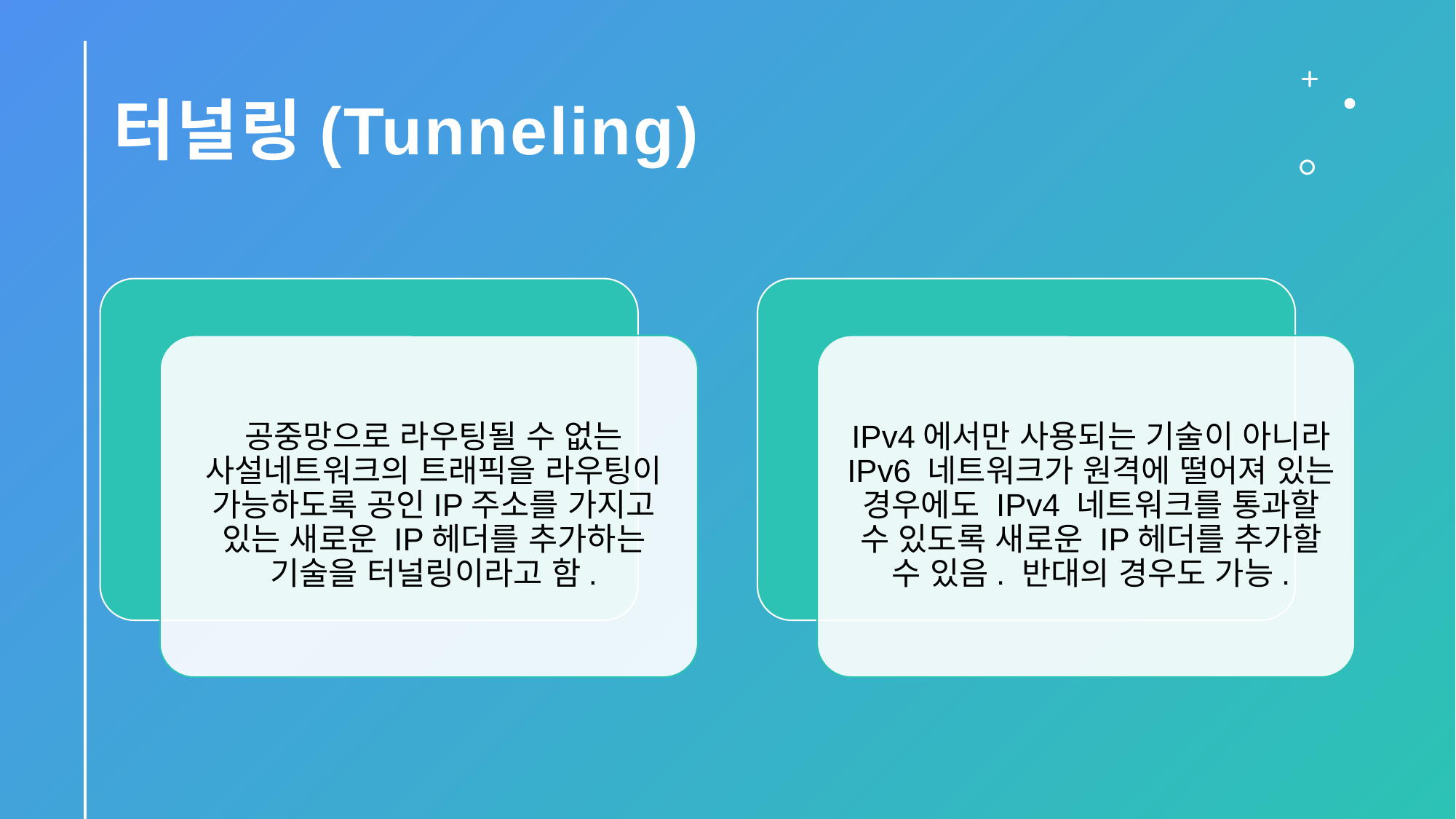

# 터널링(Tunneling)

공중망으로 라우팅될 수 없는 사설네트워크의 트래픽을 라우팅이 가능하도록 공인IP주소를 가지고 있는 새로운 IP헤더를 추가하는 기술을 터널링이라고 함.
IPv4에서만 사용되는 기술이 아니라 IPv6 네트워크가 원격에 떨어져 있는 경우에도 IPv4 네트워크를 통과할 수 있도록 새로운 IP헤더를 추가할 수 있음. 반대의 경우도 가능.